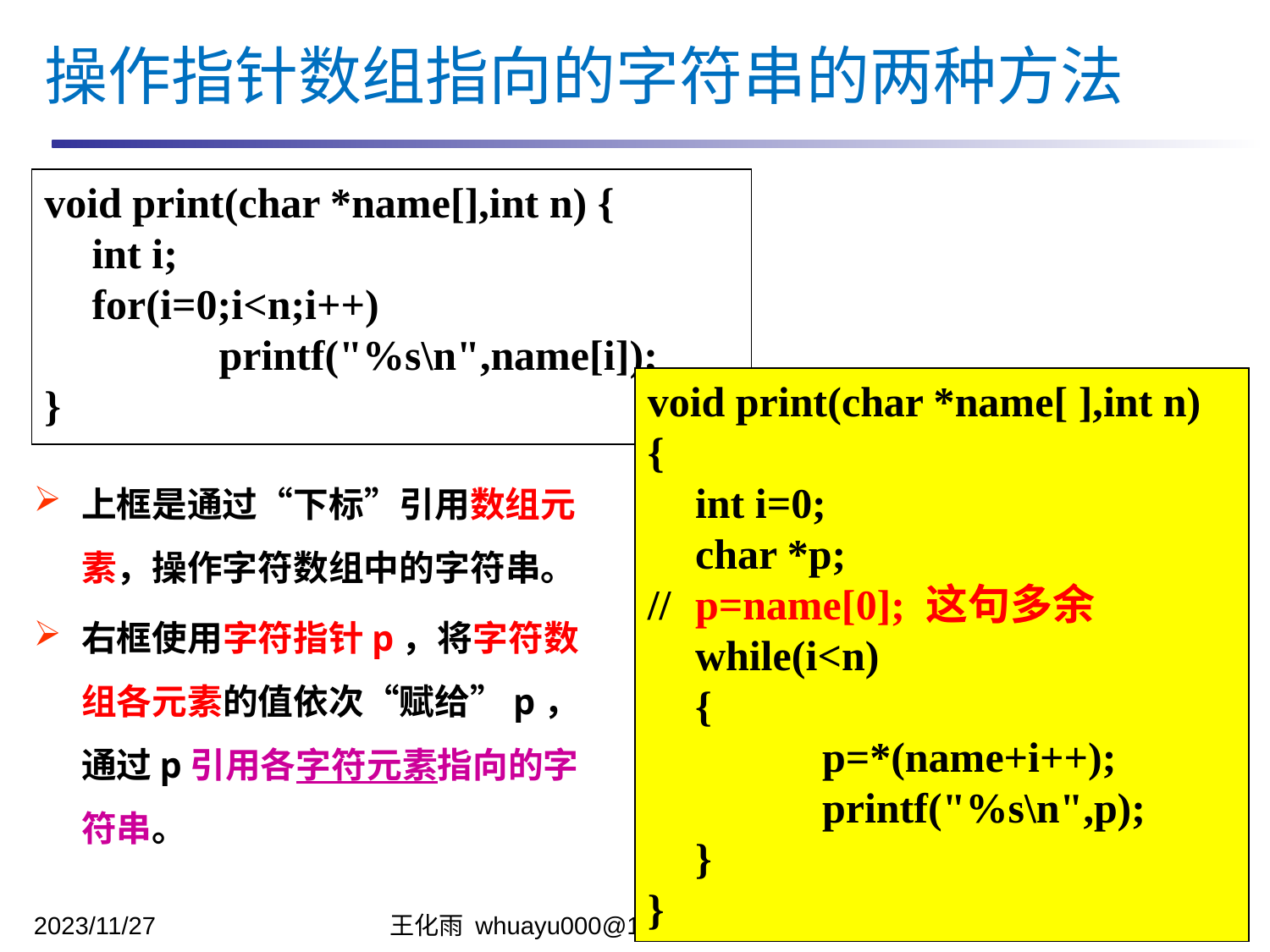

操作指针数组指向的字符串的两种方法
void print(char *name[],int n) {
	int i;
    	for(i=0;i<n;i++)
    		printf("%s\n",name[i]);
}
void print(char *name[ ],int n)
{
	int i=0;
	char *p;
//  	p=name[0]; 这句多余
   	while(i<n)
	{
		p=*(name+i++);
      	printf("%s\n",p);
   	}
}
上框是通过“下标”引用数组元素，操作字符数组中的字符串。
右框使用字符指针p，将字符数组各元素的值依次“赋给”p，通过p引用各字符元素指向的字符串。
2023/11/27
王化雨 whuayu000@163.com 13306442222
17/32